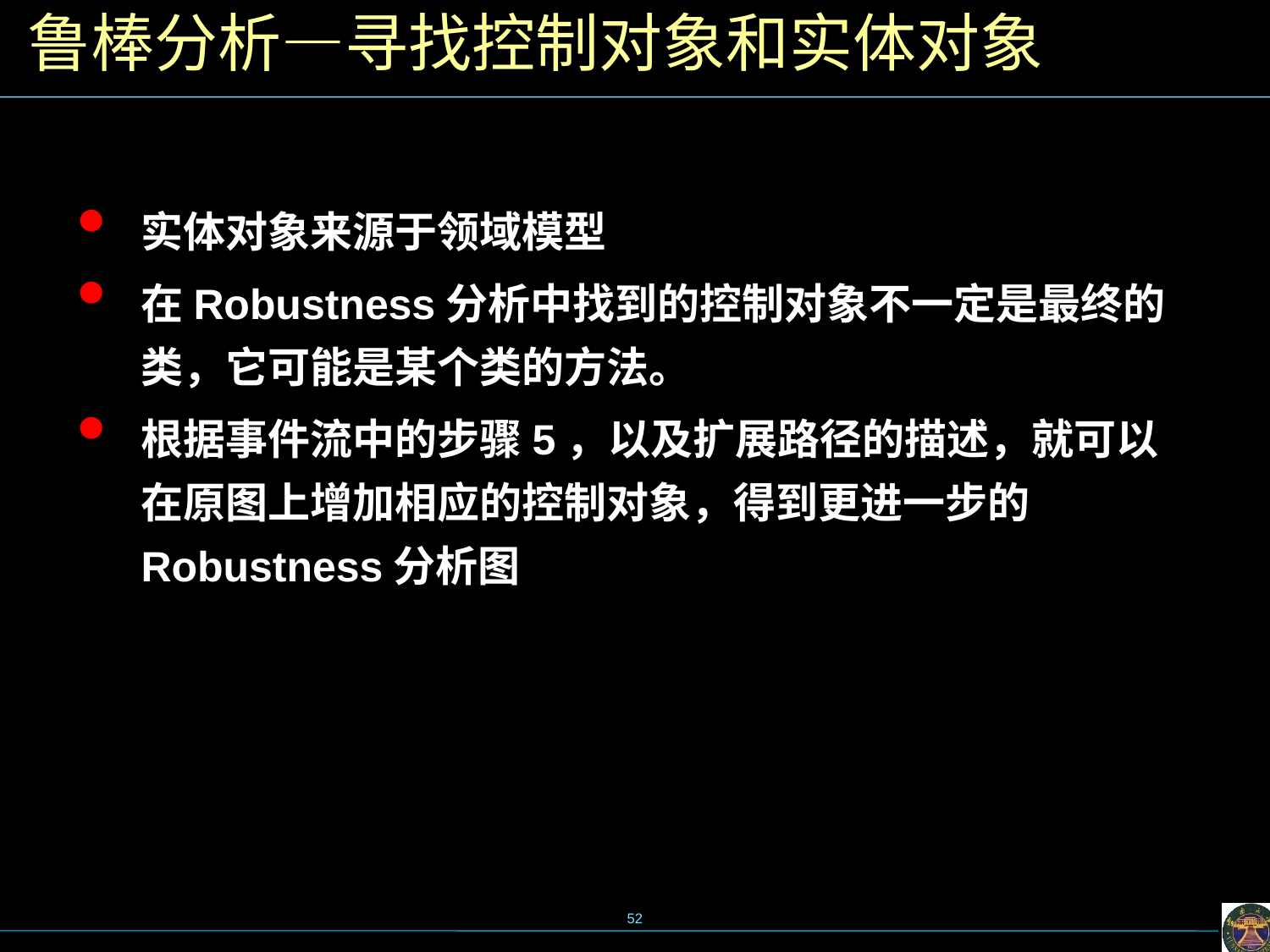

鲁棒分析—寻找控制对象和实体对象
实体对象来源于领域模型
在Robustness分析中找到的控制对象不一定是最终的类，它可能是某个类的方法。
根据事件流中的步骤5，以及扩展路径的描述，就可以在原图上增加相应的控制对象，得到更进一步的Robustness分析图